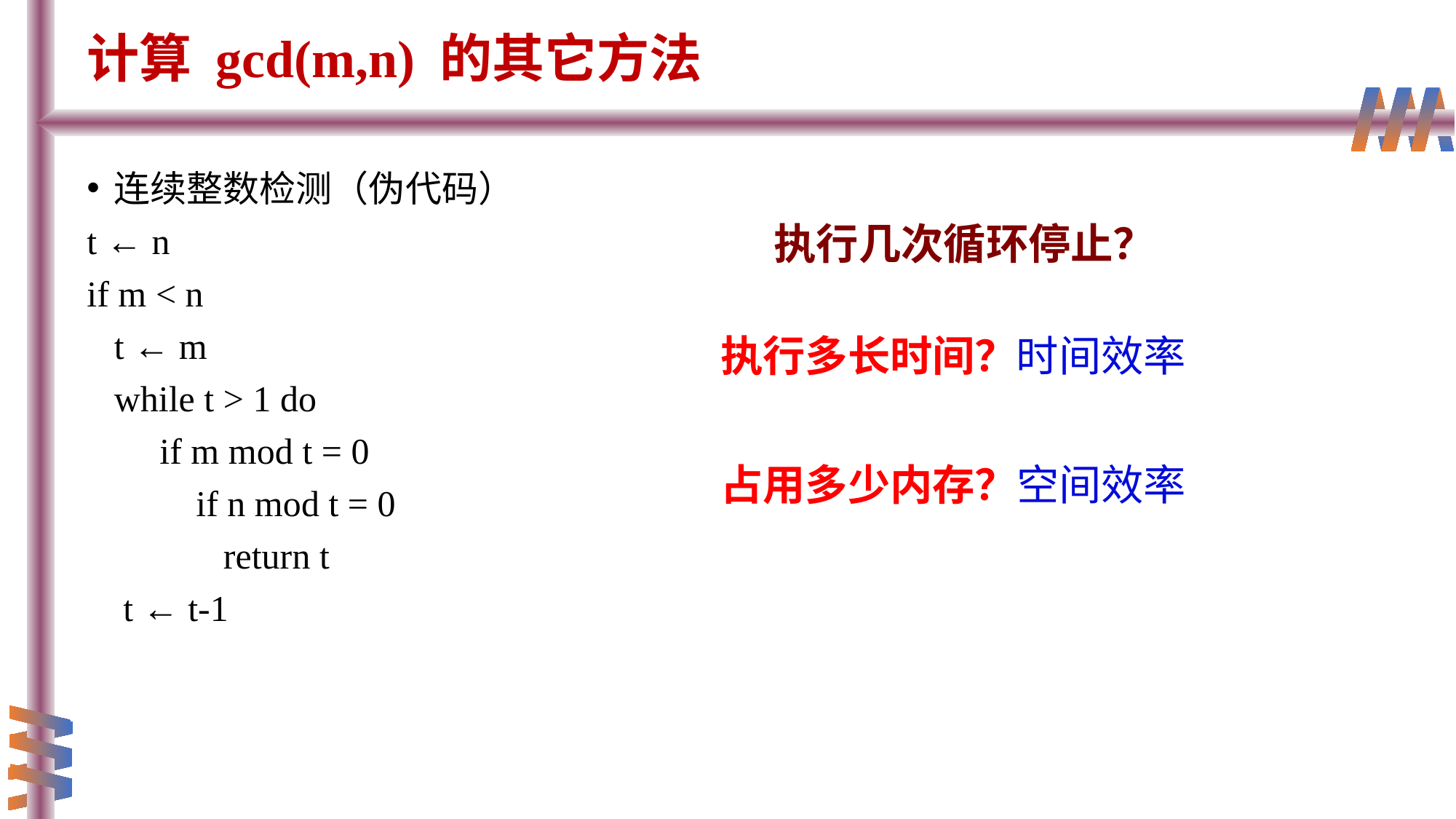

# 计算 gcd(m,n) 的其它方法
连续整数检测（伪代码）
t ← n
if m < n
   t ← m
   while t > 1 do
        if m mod t = 0
            if n mod t = 0
               return t
    t ← t-1
执行几次循环停止？
执行多长时间？
时间效率
占用多少内存？
空间效率